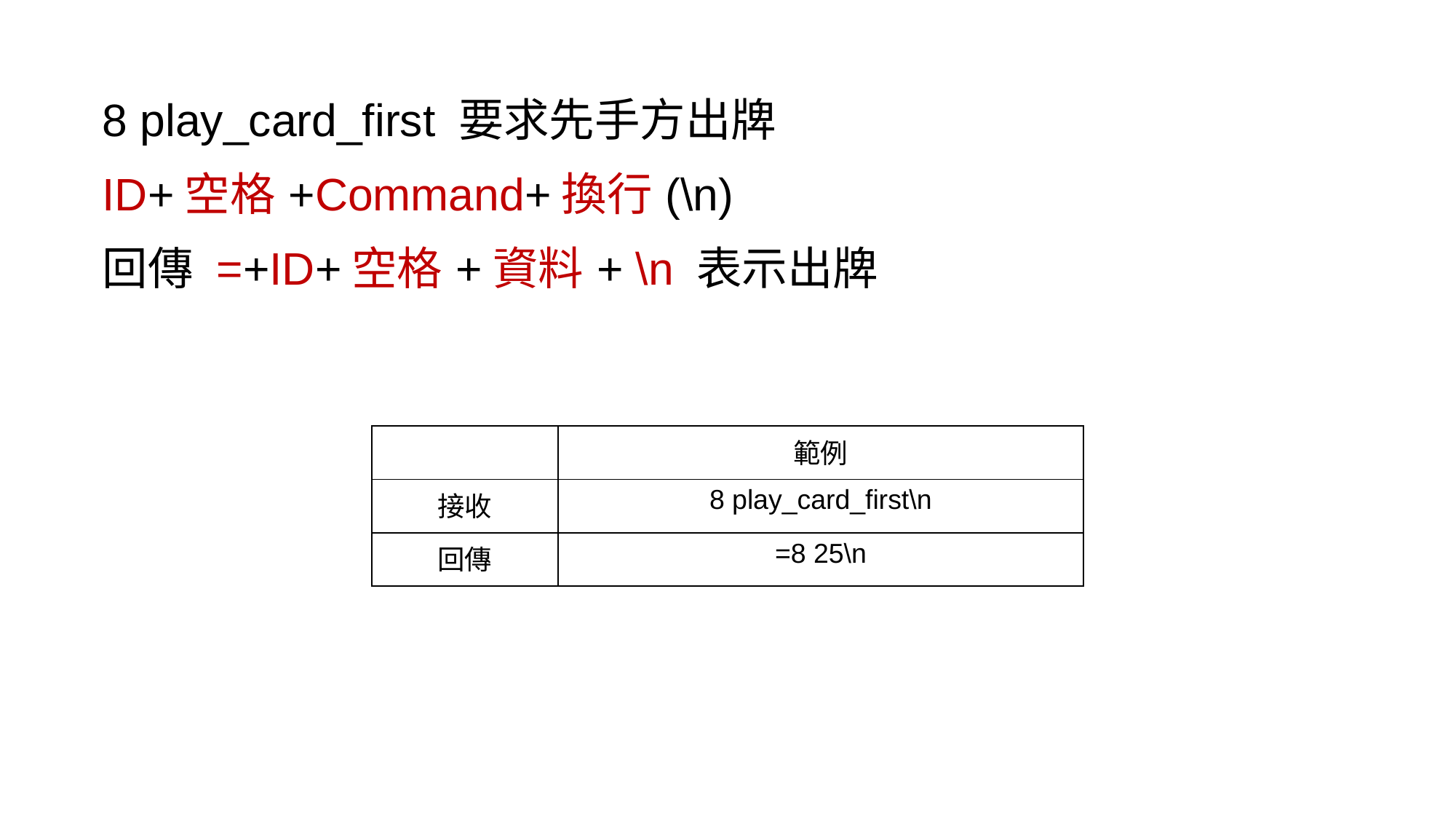

8 play_card_first 要求先手方出牌
ID+空格+Command+換行(\n)
回傳 =+ID+空格+資料+ \n 表示出牌
|  | 範例 |
| --- | --- |
| 接收 | 8 play\_card\_first\n |
| 回傳 | =8 25\n |